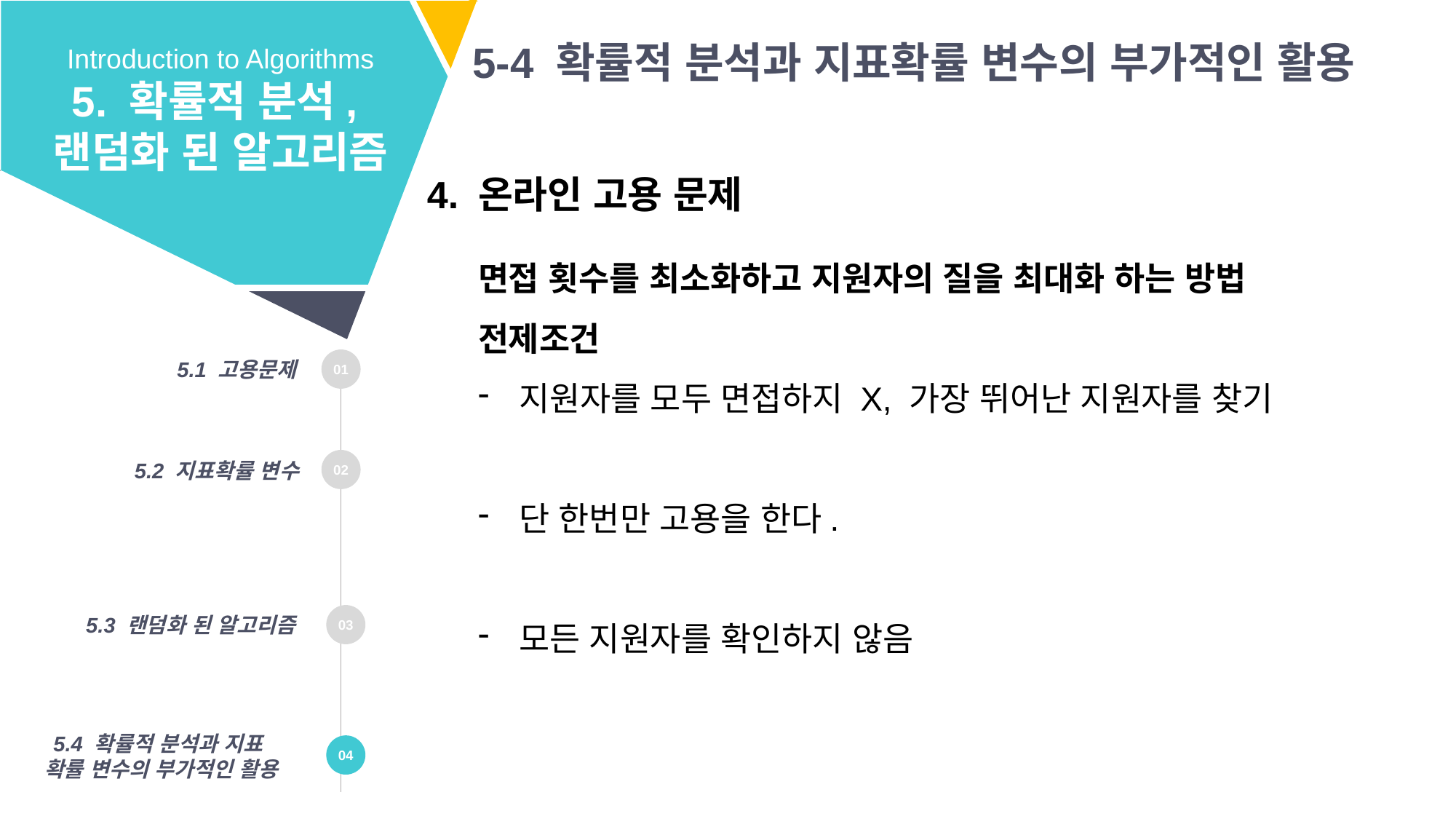

5-4 확률적 분석과 지표확률 변수의 부가적인 활용
Introduction to Algorithms
5. 확률적 분석,
랜덤화 된 알고리즘
4. 온라인 고용 문제
면접 횟수를 최소화하고 지원자의 질을 최대화 하는 방법
전제조건
지원자를 모두 면접하지 X, 가장 뛰어난 지원자를 찾기

단 한번만 고용을 한다.

모든 지원자를 확인하지 않음
01
5.1 고용문제
02
5.2 지표확률 변수
03
5.3 랜덤화 된 알고리즘
5.4 확률적 분석과 지표
확률 변수의 부가적인 활용
04